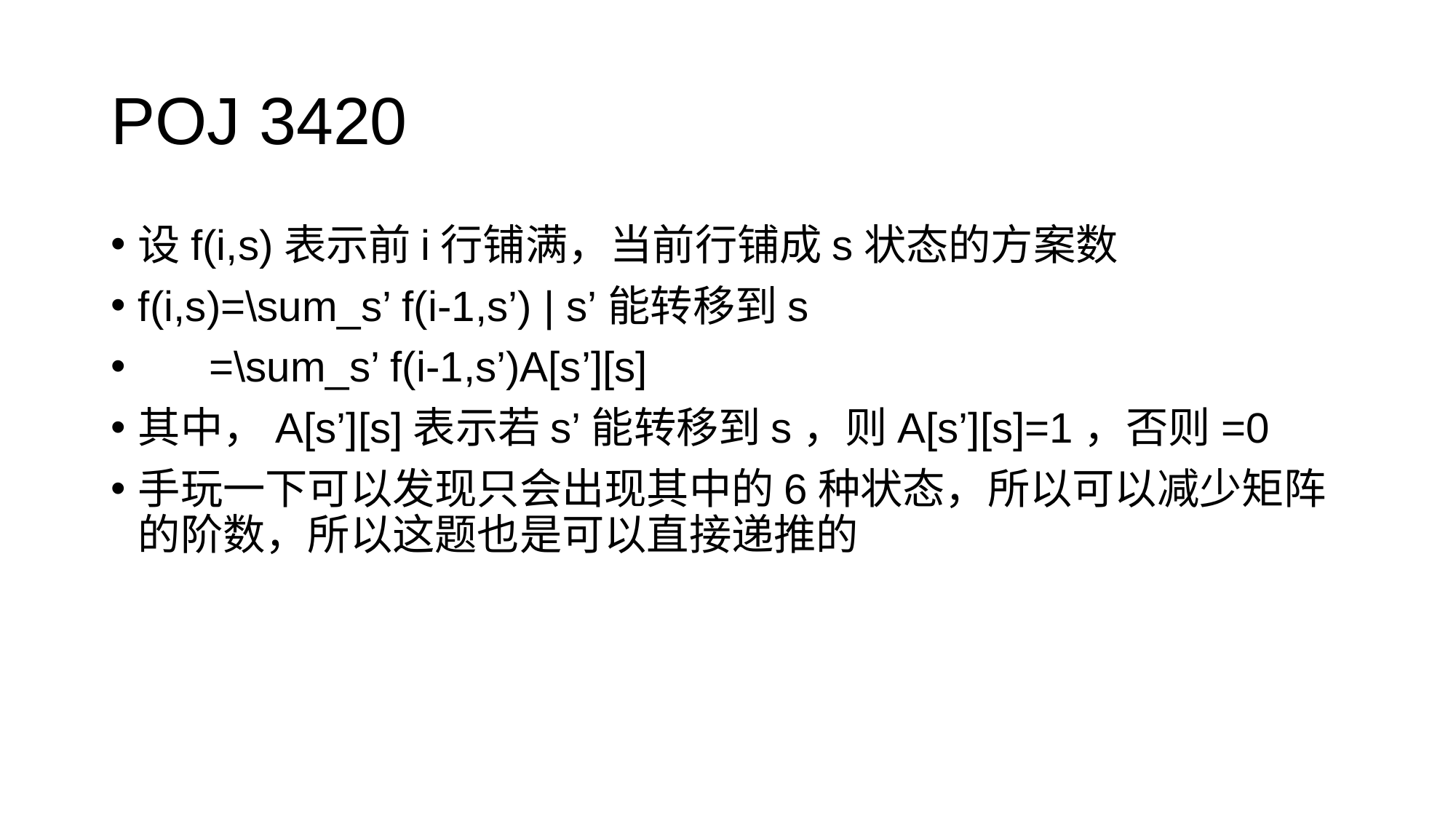

# POJ 3420
设f(i,s)表示前i行铺满，当前行铺成s状态的方案数
f(i,s)=\sum_s’ f(i-1,s’) | s’能转移到s
      =\sum_s’ f(i-1,s’)A[s’][s]
其中，A[s’][s]表示若s’能转移到s，则A[s’][s]=1，否则=0
手玩一下可以发现只会出现其中的6种状态，所以可以减少矩阵的阶数，所以这题也是可以直接递推的